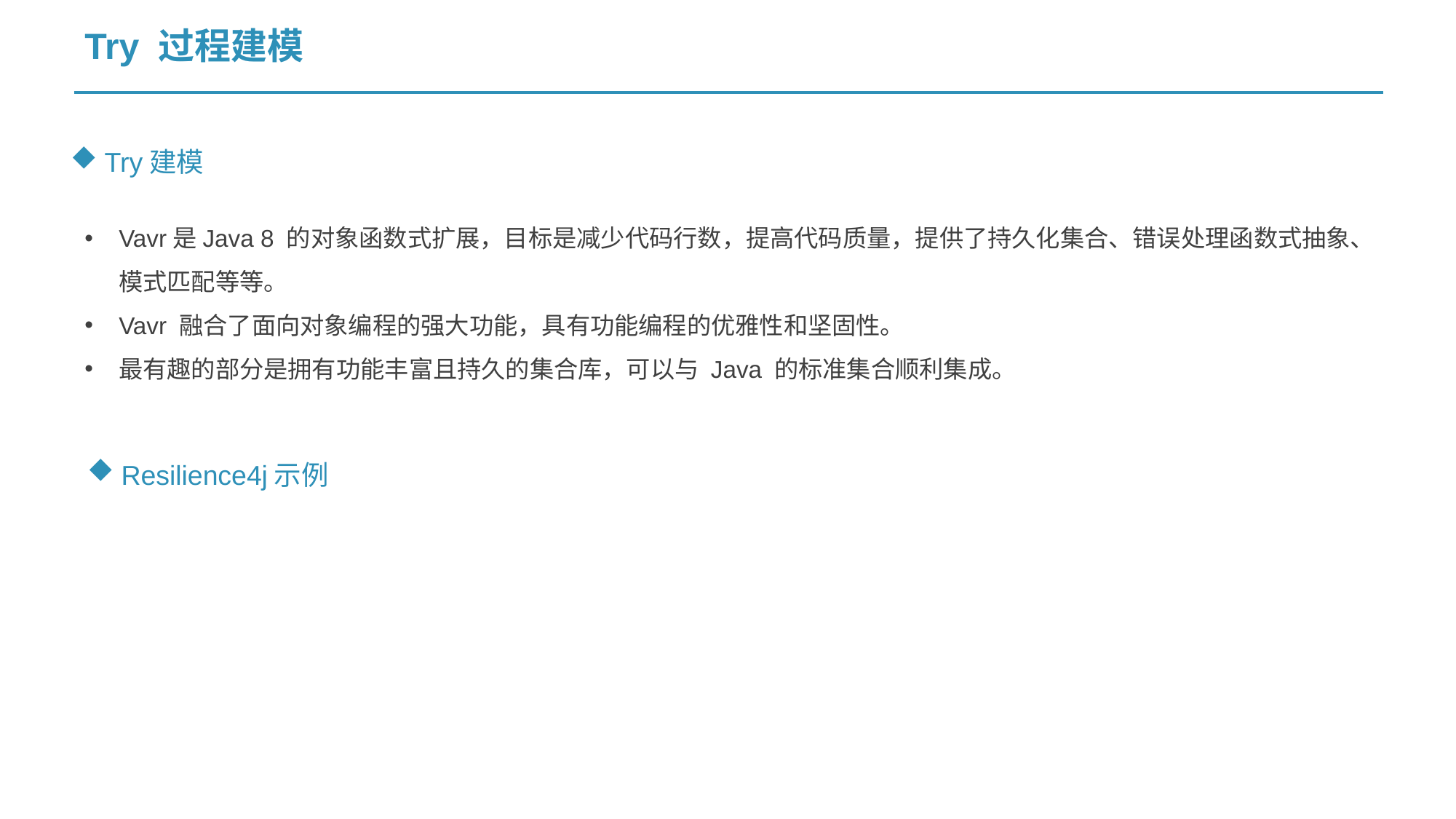

Try 过程建模
Try建模
Vavr是Java 8 的对象函数式扩展，目标是减少代码行数，提高代码质量，提供了持久化集合、错误处理函数式抽象、模式匹配等等。
Vavr 融合了面向对象编程的强大功能，具有功能编程的优雅性和坚固性。
最有趣的部分是拥有功能丰富且持久的集合库，可以与 Java 的标准集合顺利集成。
Resilience4j示例